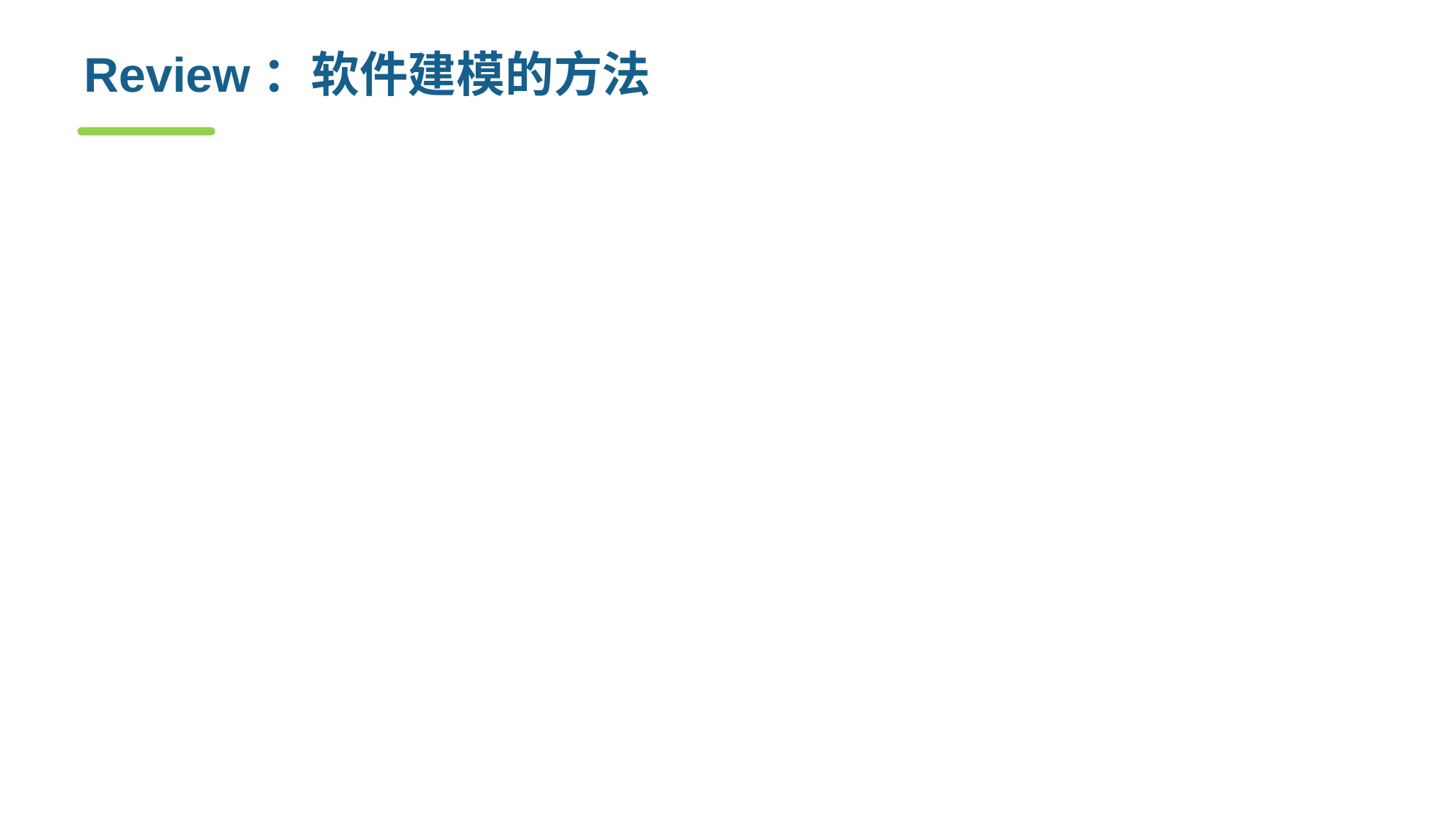

# Review：软件建模的方法
结构化方法 (Structured Method)
面向对象方法 (Object Oriented Method)
基于构件的软件开发方法 (Component Based Software Development)
面向服务方法 ( Service Oriented Method)
模型驱动的开发方法 (Model-Driven Development)
形式化方法 (Formal Method)
……
35